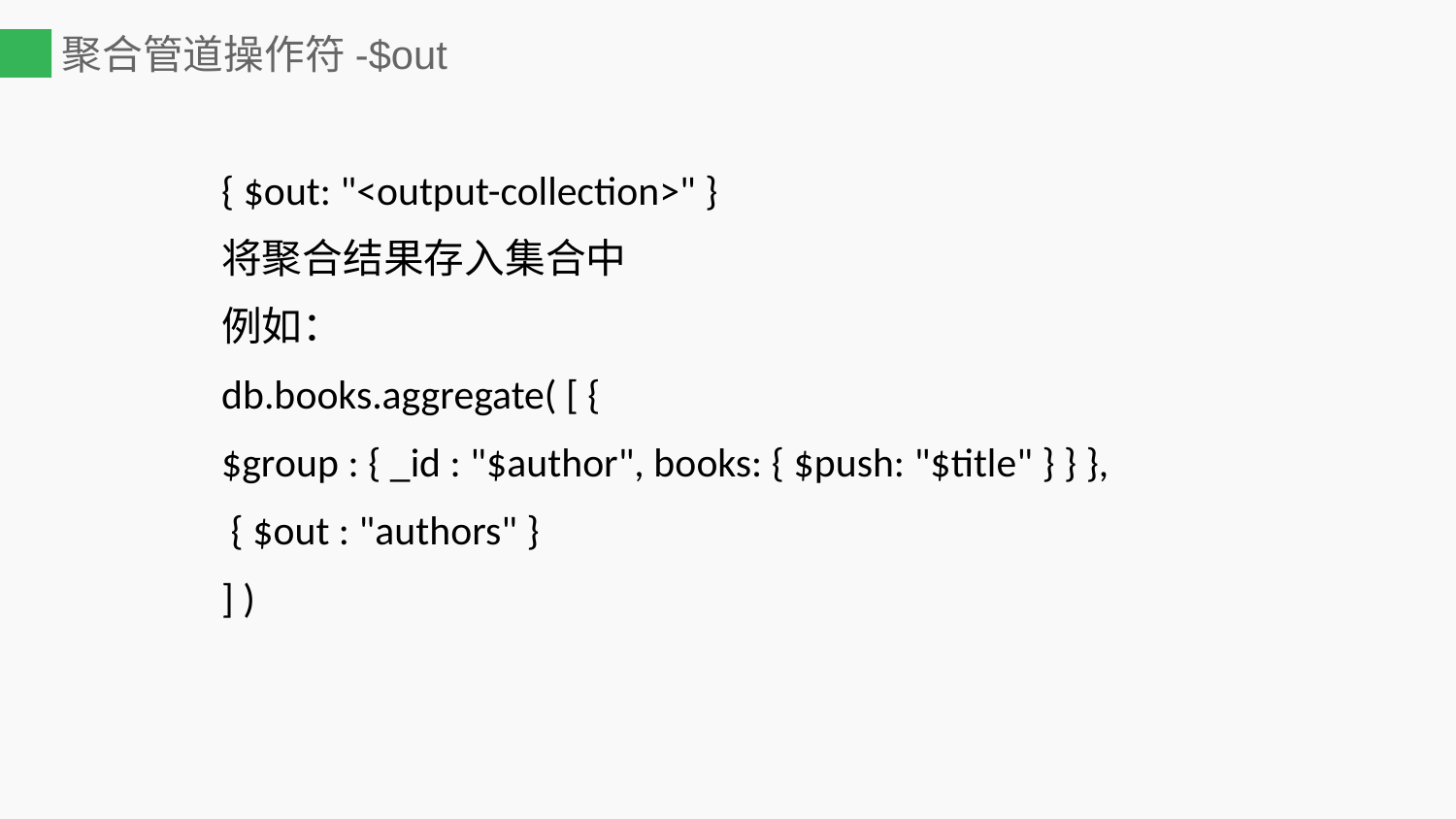

# 聚合管道操作符-$out
{ $out: "<output-collection>" }
将聚合结果存入集合中
例如：
db.books.aggregate( [ {
$group : { _id : "$author", books: { $push: "$title" } } },
 { $out : "authors" }
] )